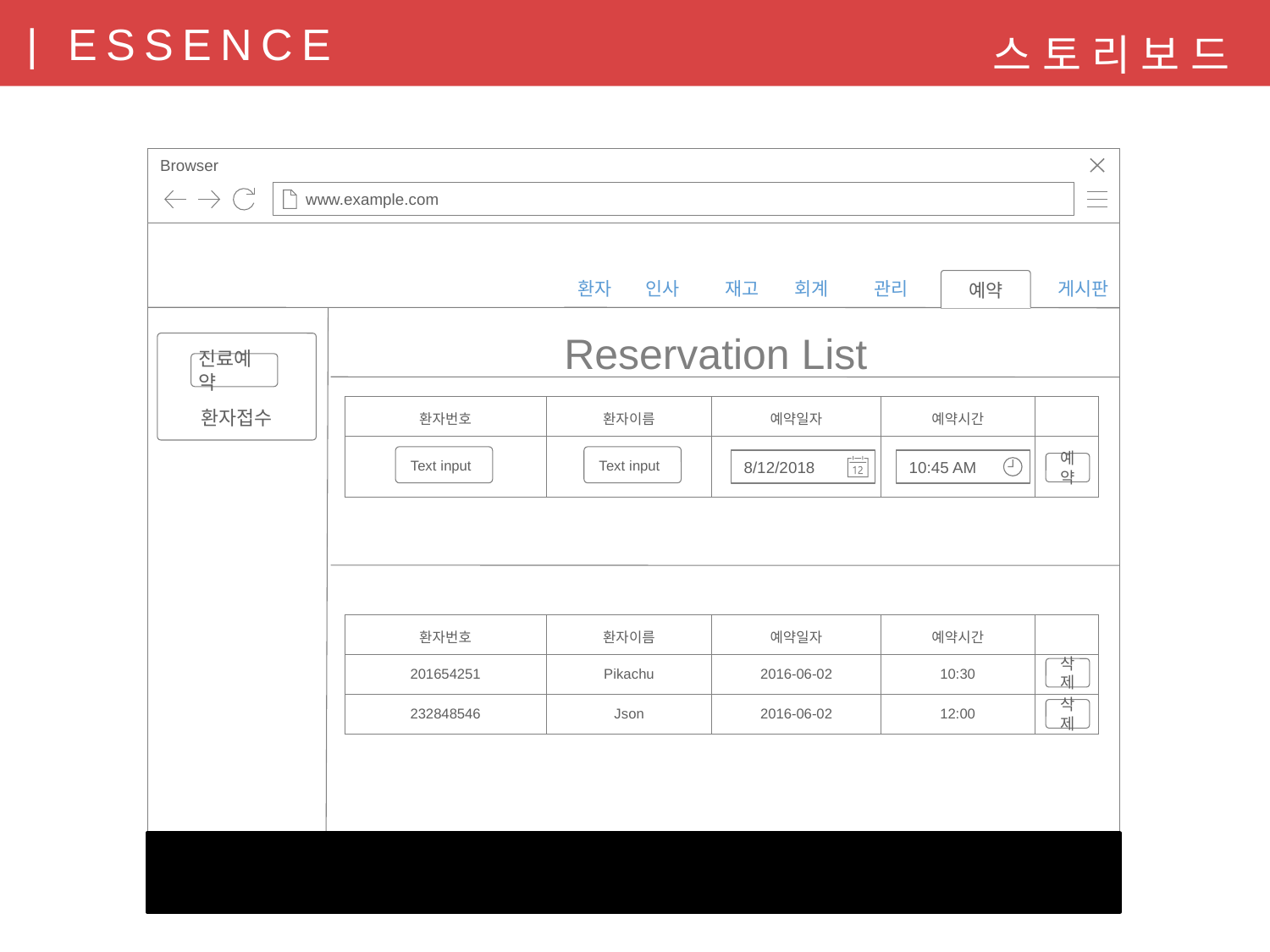

스토리보드
Browser

www.example.com

예약
환자
인사
재고
                                            예약         게시판

회계
관리

Reservation List
진료예약
환자접수
진료예약
Text input
Text input
8/12/2018

10:45 AM

예약
삭제
삭제

| 환자번호 | 환자이름 | 예약일자 | 예약시간 |  |
| --- | --- | --- | --- | --- |
|  |  |  |  |  |
| 환자번호 | 환자이름 | 예약일자 | 예약시간 |  |
| --- | --- | --- | --- | --- |
| 201654251 | Pikachu | 2016-06-02 | 10:30 |  |
| 232848546 | Json | 2016-06-02 | 12:00 |  |